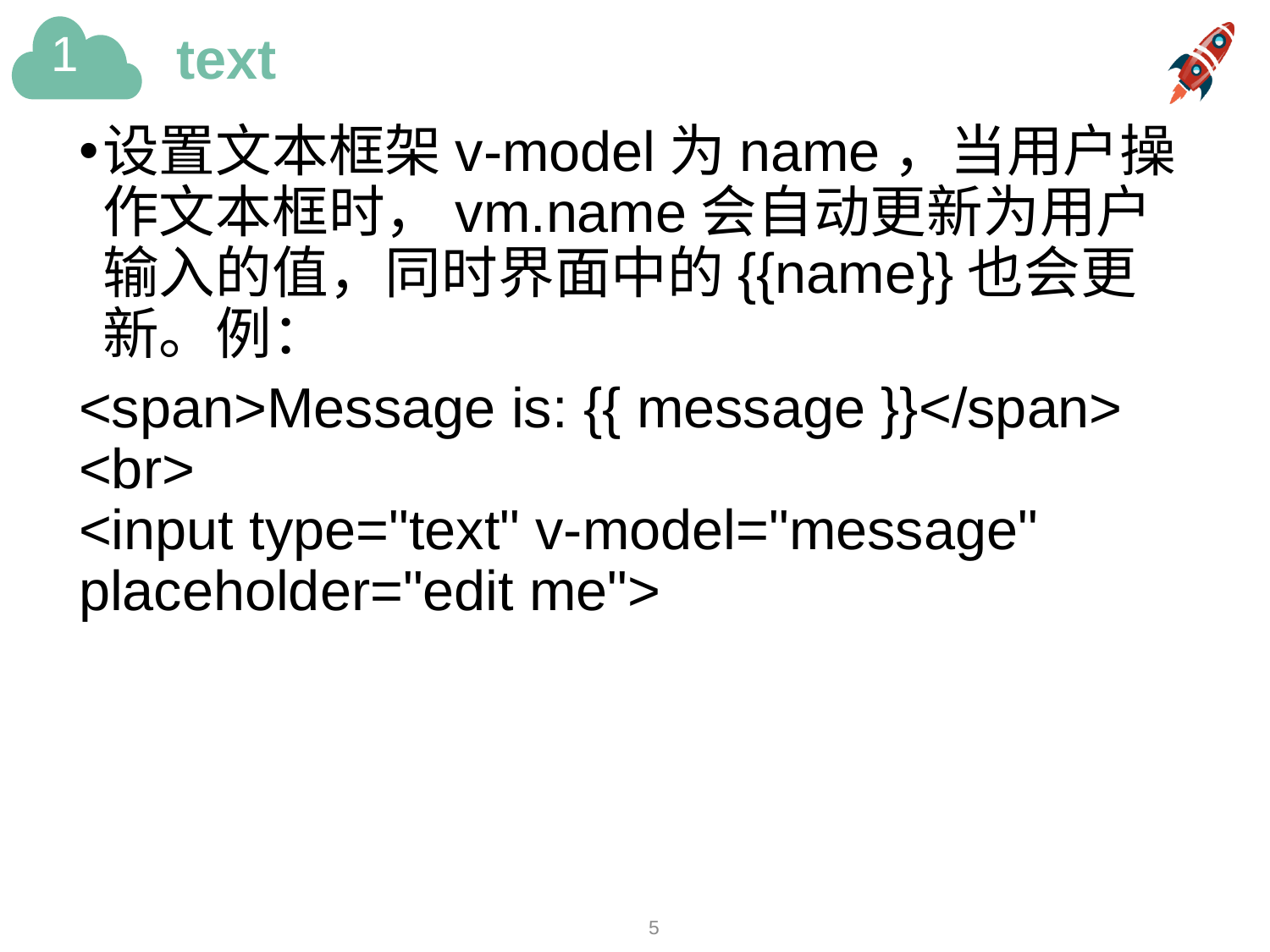

# text
设置文本框架v-model为name，当用户操作文本框时，vm.name会自动更新为用户输入的值，同时界面中的{{name}}也会更新。例：
<span>Message is: {{ message }}</span>
<br>
<input type="text" v-model="message" placeholder="edit me">
5